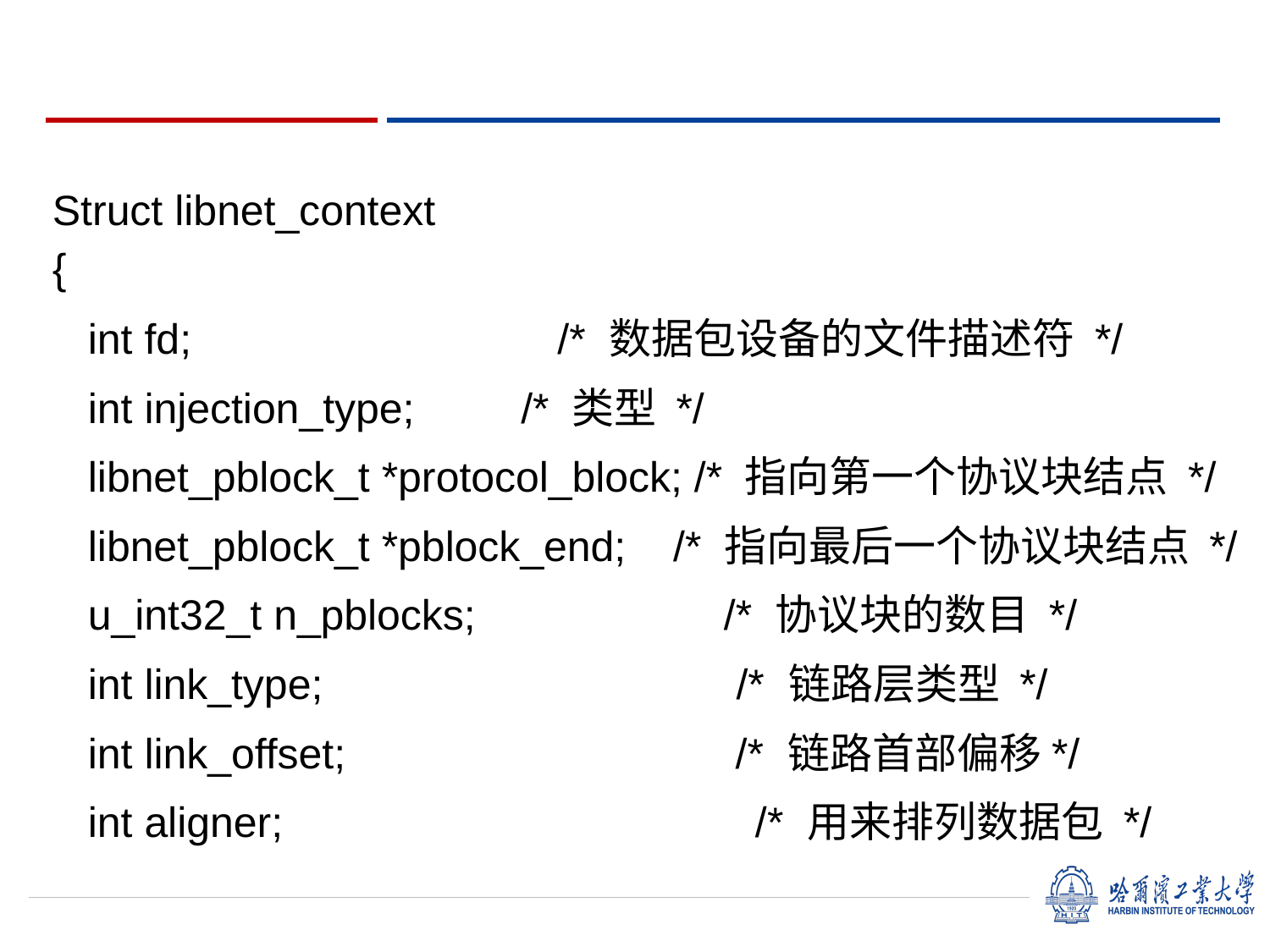

Struct libnet_context
{
   int fd;                               /* 数据包设备的文件描述符 */
   int injection_type;         /* 类型 */
   libnet_pblock_t *protocol_block; /* 指向第一个协议块结点 */
   libnet_pblock_t *pblock_end;    /* 指向最后一个协议块结点 */
   u_int32_t n_pblocks;                     /* 协议块的数目 */
   int link_type;                                   /* 链路层类型 */
   int link_offset;                                 /* 链路首部偏移*/
   int aligner;                                        /* 用来排列数据包 */

75